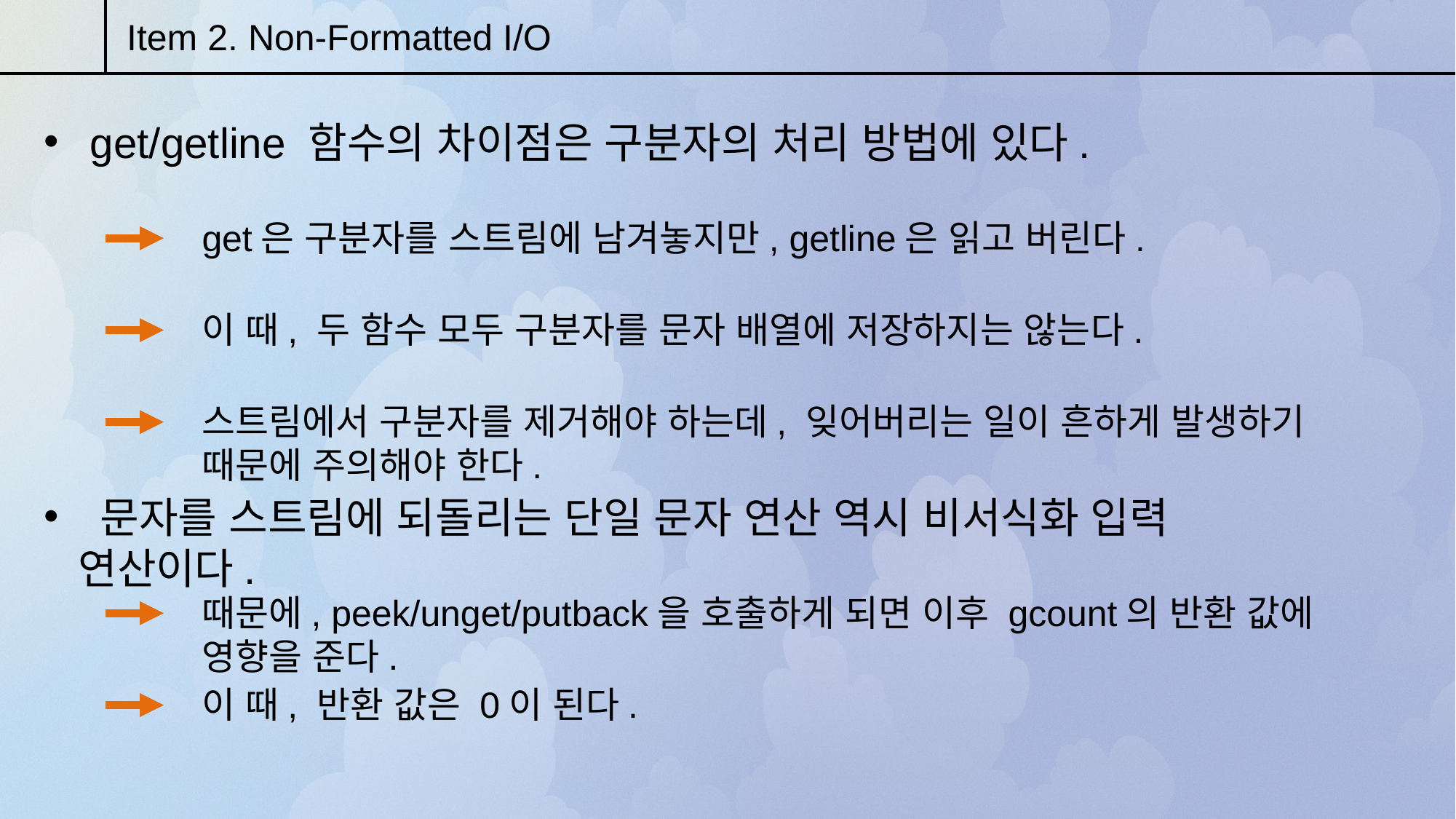

Item 2. Non-Formatted I/O
 get/getline 함수의 차이점은 구분자의 처리 방법에 있다.
get은 구분자를 스트림에 남겨놓지만, getline은 읽고 버린다.
이 때, 두 함수 모두 구분자를 문자 배열에 저장하지는 않는다.
스트림에서 구분자를 제거해야 하는데, 잊어버리는 일이 흔하게 발생하기 때문에 주의해야 한다.
 문자를 스트림에 되돌리는 단일 문자 연산 역시 비서식화 입력 연산이다.
때문에, peek/unget/putback을 호출하게 되면 이후 gcount의 반환 값에 영향을 준다.
이 때, 반환 값은 0이 된다.